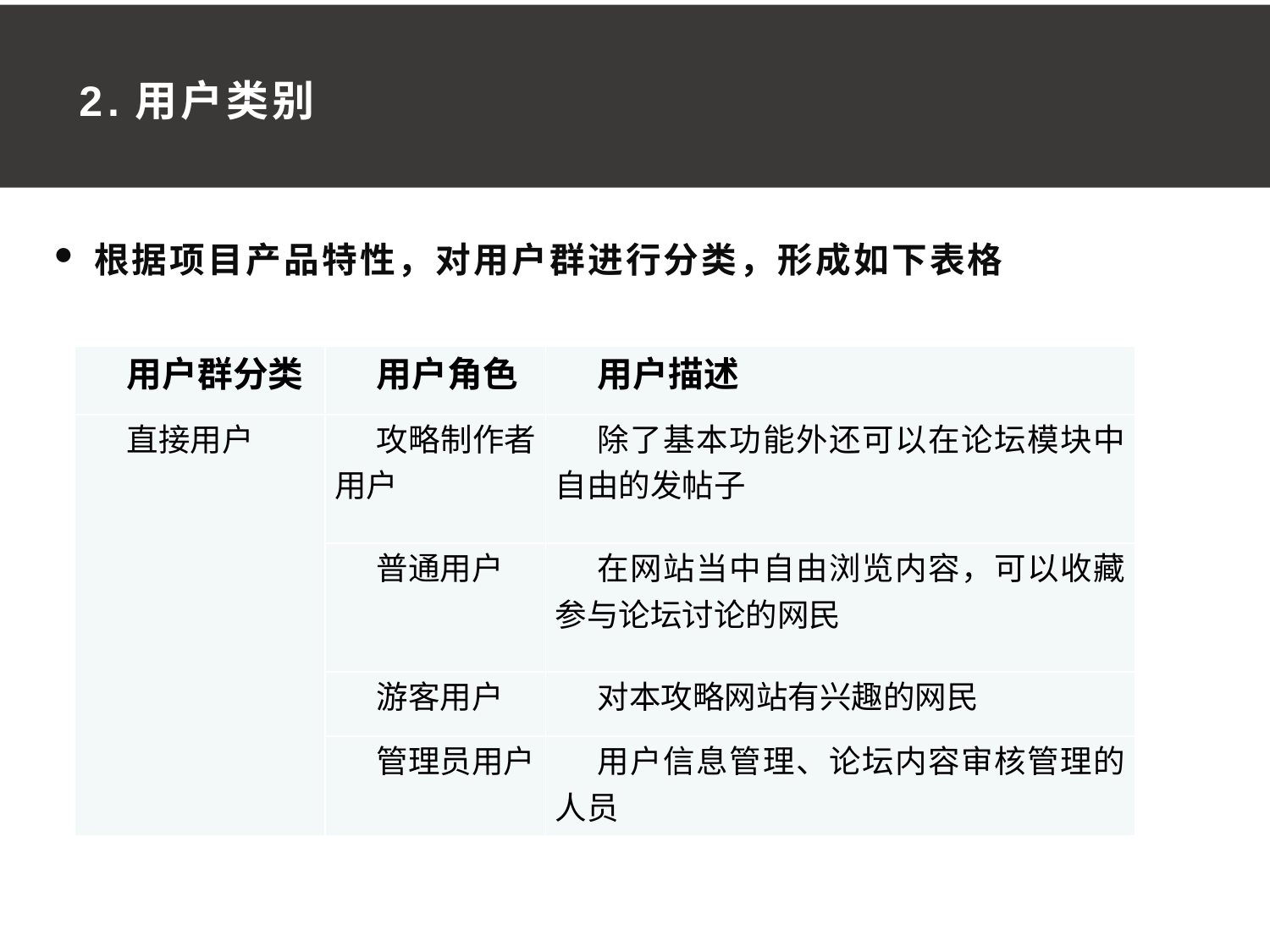

2.用户类别
根据项目产品特性，对用户群进行分类，形成如下表格
| 用户群分类 | 用户角色 | 用户描述 |
| --- | --- | --- |
| 直接用户 | 攻略制作者用户 | 除了基本功能外还可以在论坛模块中自由的发帖子 |
|  | 普通用户 | 在网站当中自由浏览内容，可以收藏参与论坛讨论的网民 |
|  | 游客用户 | 对本攻略网站有兴趣的网民 |
|  | 管理员用户 | 用户信息管理、论坛内容审核管理的人员 |